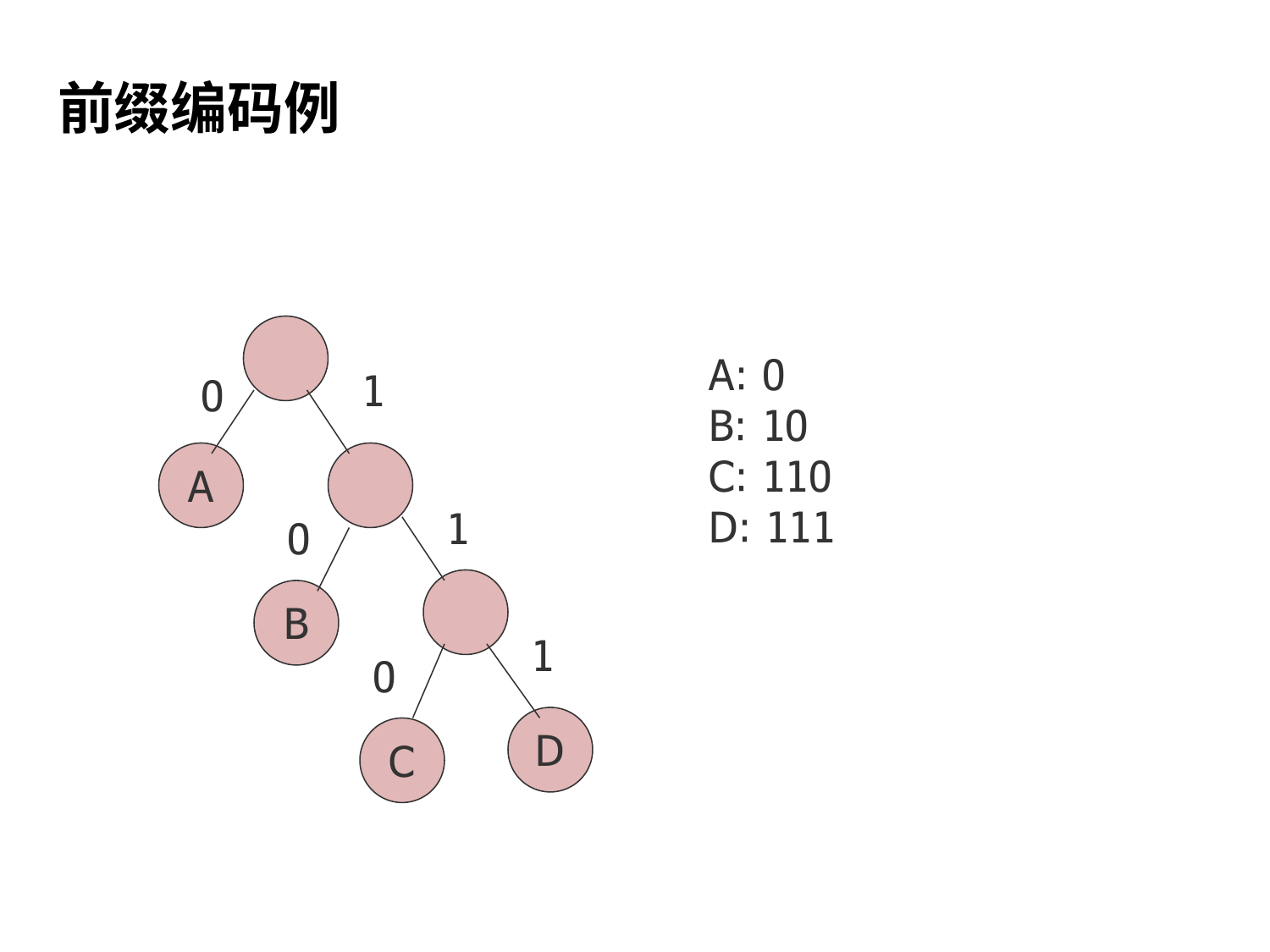

# 前缀编码例

A: 0
B: 10
C: 110
D: 111
1
0

A

1
0

B
1
0

D
C